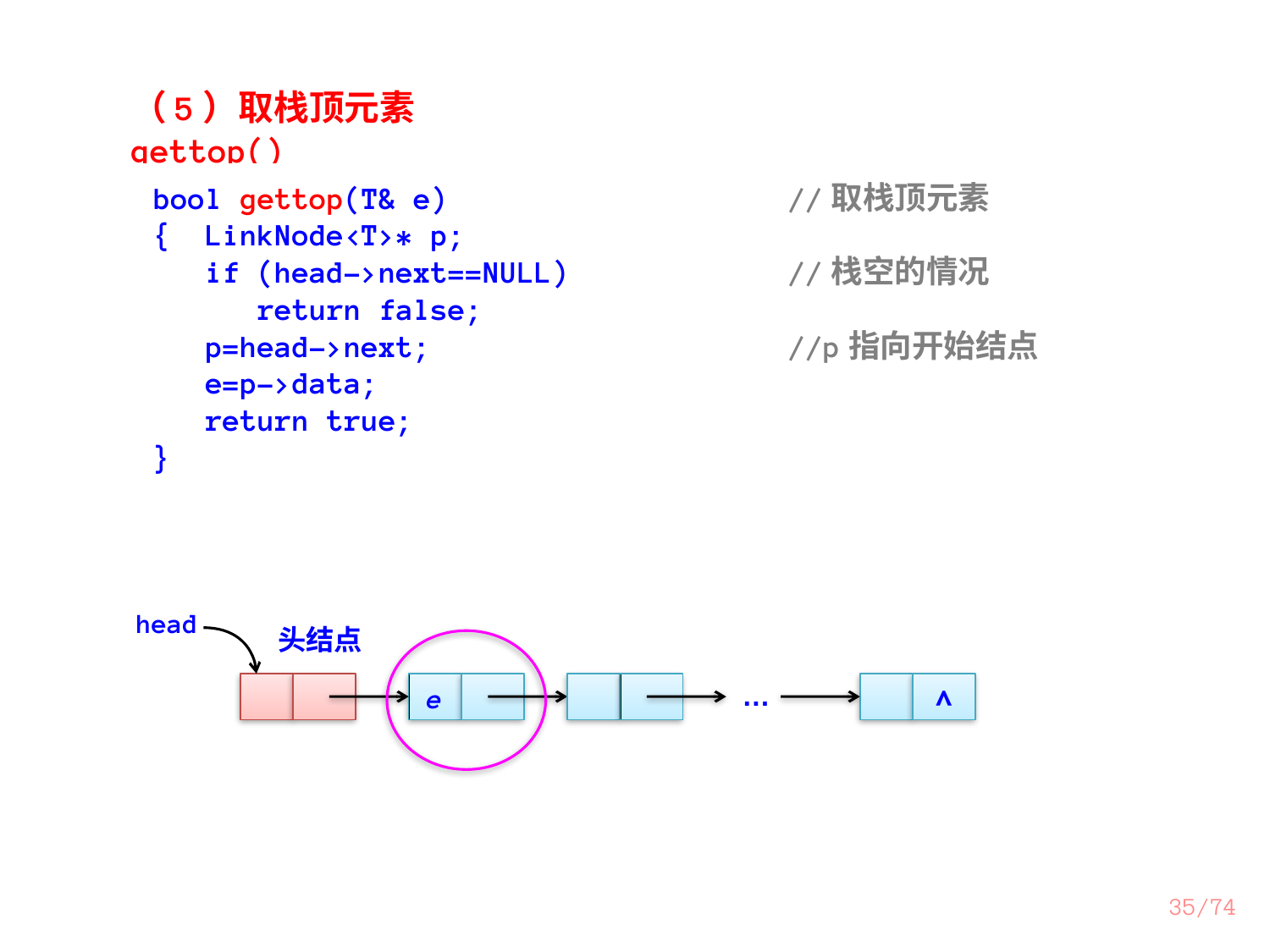

（5）取栈顶元素gettop()
bool gettop(T& e)			//取栈顶元素
{  LinkNode<T>* p;
   if (head->next==NULL)		//栈空的情况
      return false;
   p=head->next;			//p指向开始结点
   e=p->data;
   return true;
}
head
头结点

e

∧

…

35/74